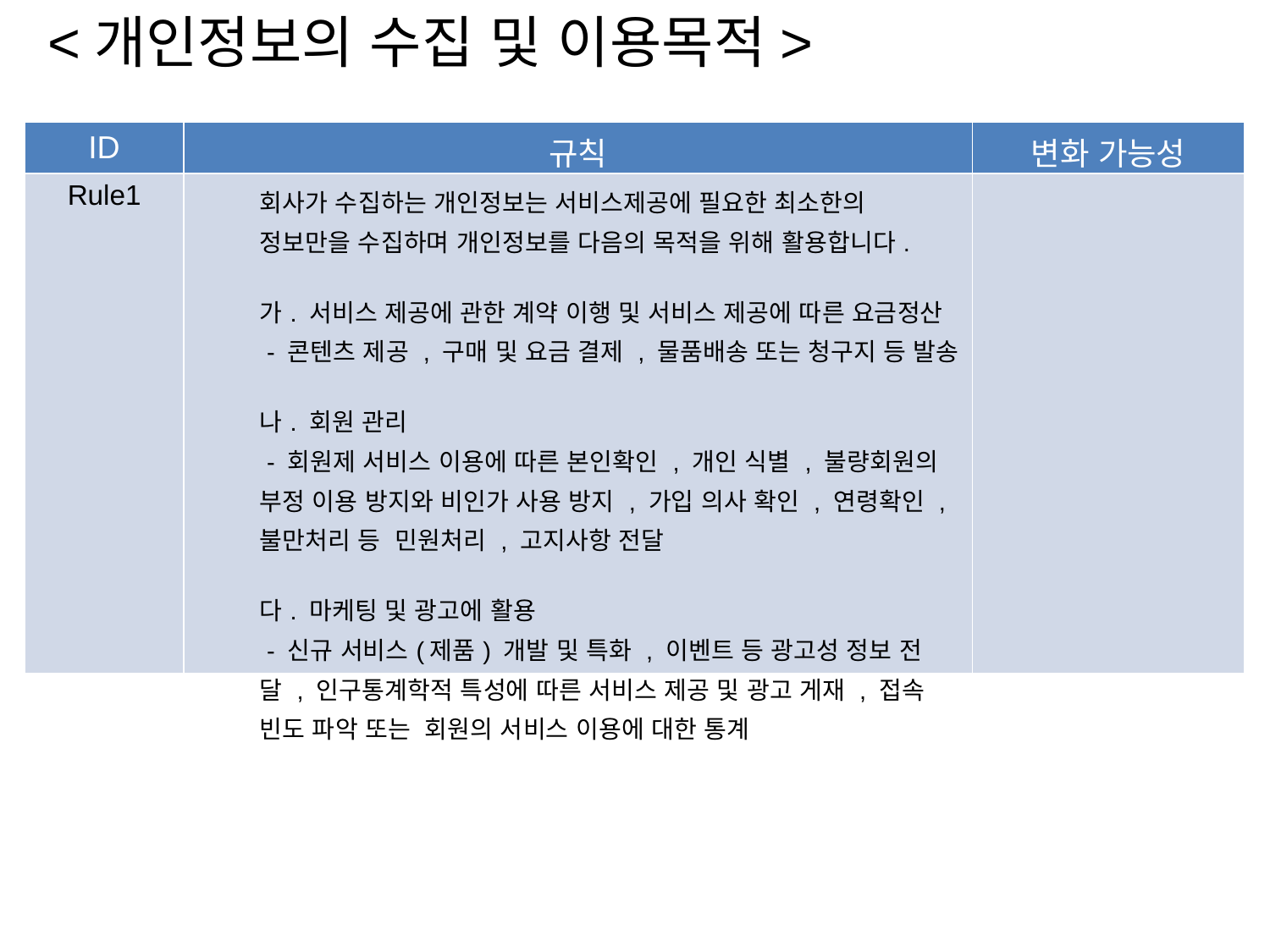

<개인정보의 수집 및 이용목적>
| ID | 규칙 | 변화 가능성 |
| --- | --- | --- |
| Rule1 | 회사가 수집하는 개인정보는 서비스제공에 필요한 최소한의 정보만을 수집하며 개인정보를 다음의 목적을 위해 활용합니다. 가. 서비스 제공에 관한 계약 이행 및 서비스 제공에 따른 요금정산 - 콘텐츠 제공 , 구매 및 요금 결제 , 물품배송 또는 청구지 등 발송 나. 회원 관리 - 회원제 서비스 이용에 따른 본인확인 , 개인 식별 , 불량회원의 부정 이용 방지와 비인가 사용 방지 , 가입 의사 확인 , 연령확인 , 불만처리 등 민원처리 , 고지사항 전달 다. 마케팅 및 광고에 활용 - 신규 서비스(제품) 개발 및 특화 , 이벤트 등 광고성 정보 전달 , 인구통계학적 특성에 따른 서비스 제공 및 광고 게재 , 접속 빈도 파악 또는 회원의 서비스 이용에 대한 통계 |  |